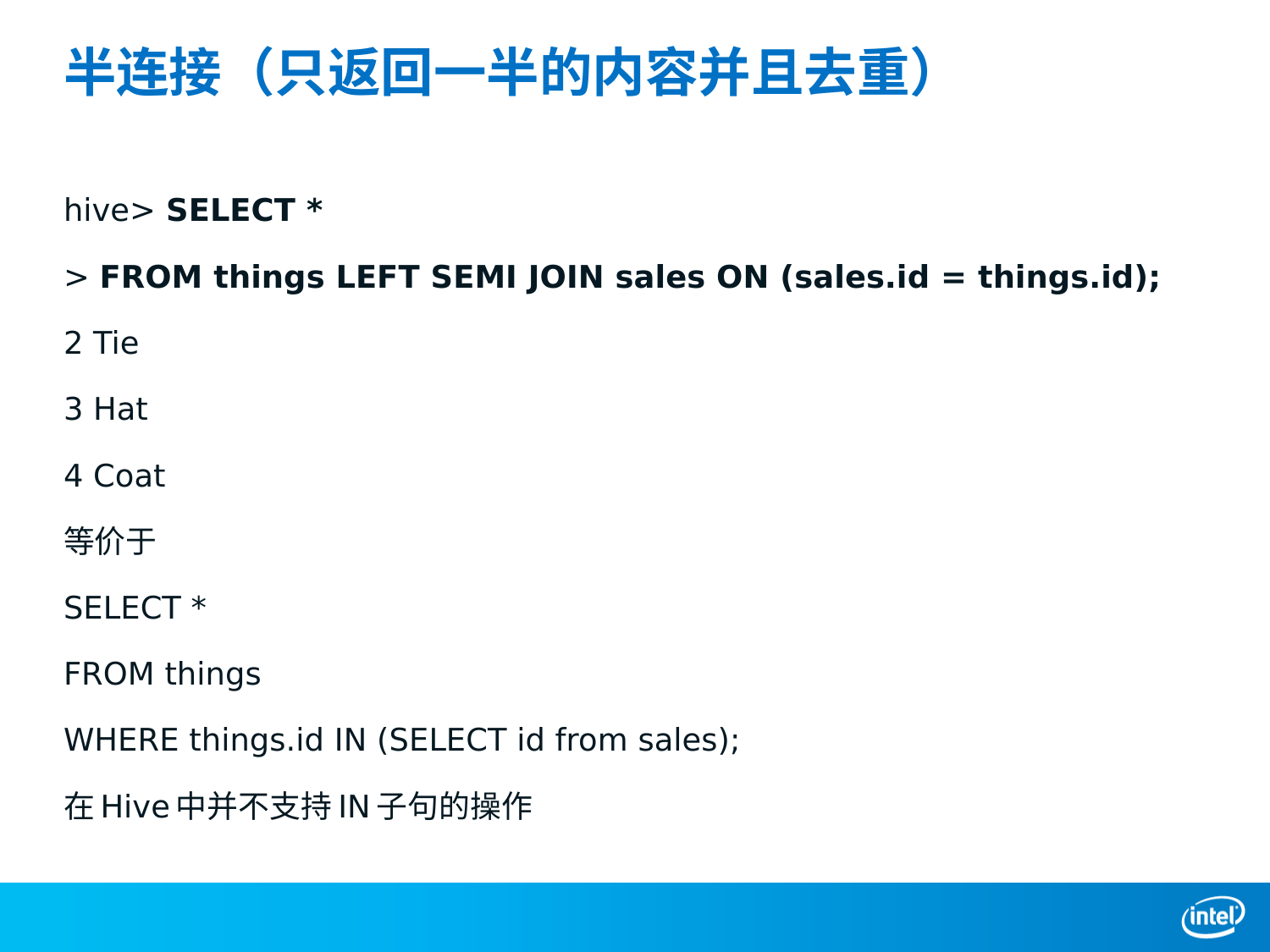

# 半连接（只返回一半的内容并且去重）
hive> SELECT *
> FROM things LEFT SEMI JOIN sales ON (sales.id = things.id);
2 Tie
3 Hat
4 Coat
等价于
SELECT *
FROM things
WHERE things.id IN (SELECT id from sales);
在Hive中并不支持IN子句的操作